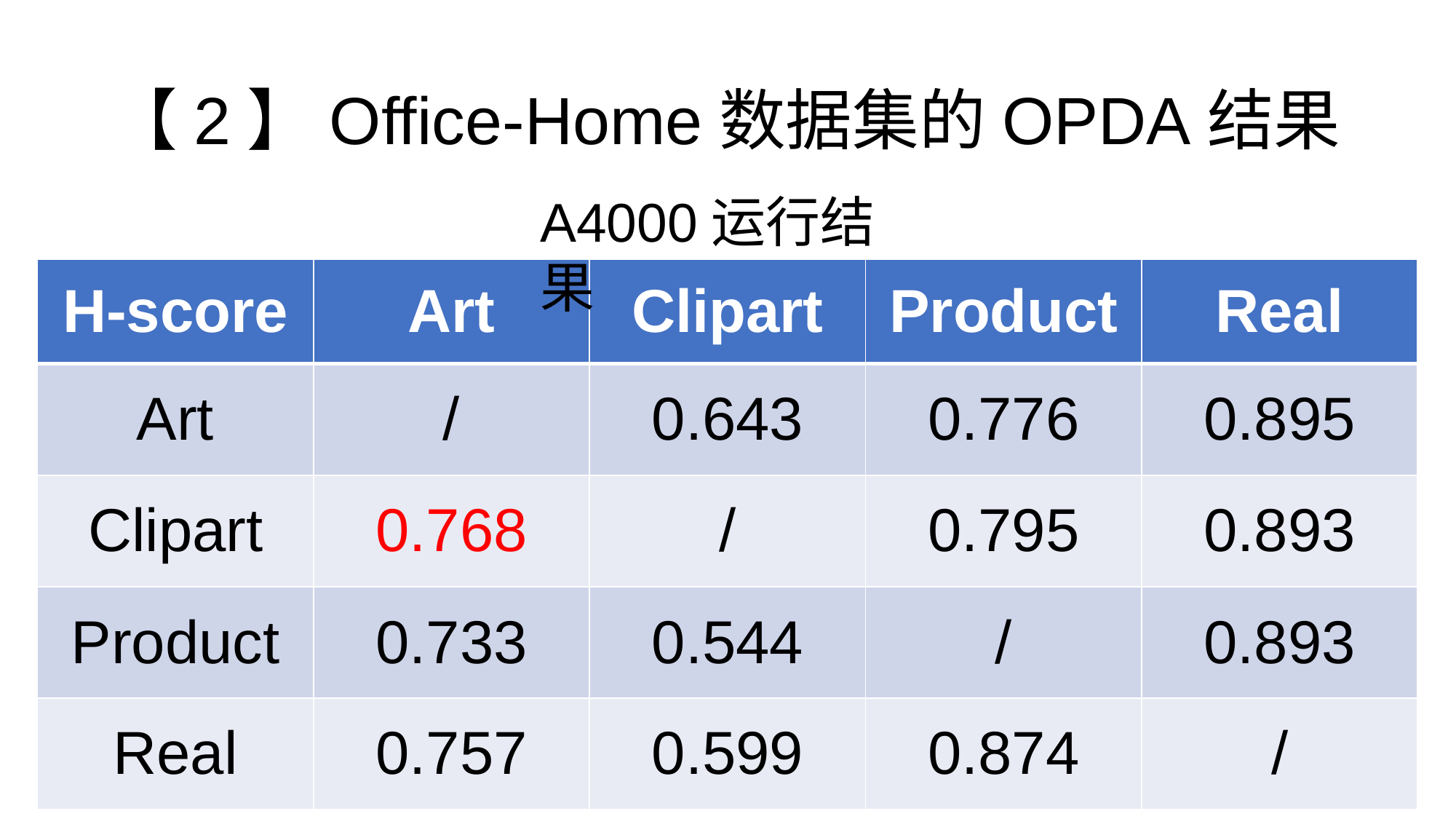

# 【2】Office-Home数据集的OPDA结果
A4000运行结果
| H-score | Art | Clipart | Product | Real |
| --- | --- | --- | --- | --- |
| Art | / | 0.643 | 0.776 | 0.895 |
| Clipart | 0.768 | / | 0.795 | 0.893 |
| Product | 0.733 | 0.544 | / | 0.893 |
| Real | 0.757 | 0.599 | 0.874 | / |